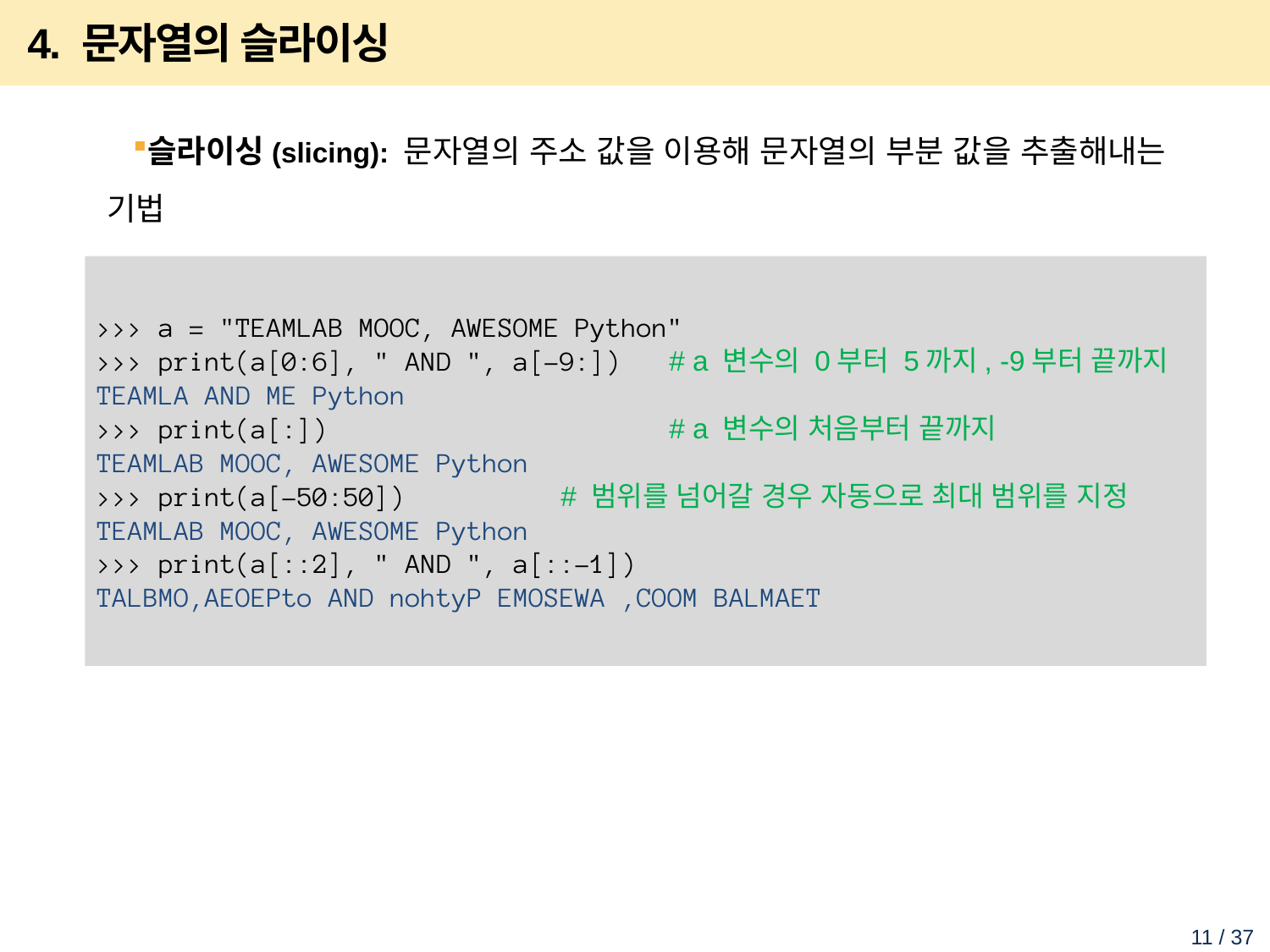

# 4. 문자열의 슬라이싱
슬라이싱(slicing): 문자열의 주소 값을 이용해 문자열의 부분 값을 추출해내는 기법

>>> a = "TEAMLAB MOOC, AWESOME Python"
>>> print(a[0:6], " AND ", a[-9:])   # a 변수의 0부터 5까지, -9부터 끝까지
TEAMLA AND ME Python
>>> print(a[:])                      # a 변수의 처음부터 끝까지
TEAMLAB MOOC, AWESOME Python
>>> print(a[-50:50])          # 범위를 넘어갈 경우 자동으로 최대 범위를 지정
TEAMLAB MOOC, AWESOME Python
>>> print(a[::2], " AND ", a[::-1])
TALBMO,AEOEPto AND nohtyP EMOSEWA ,COOM BALMAET